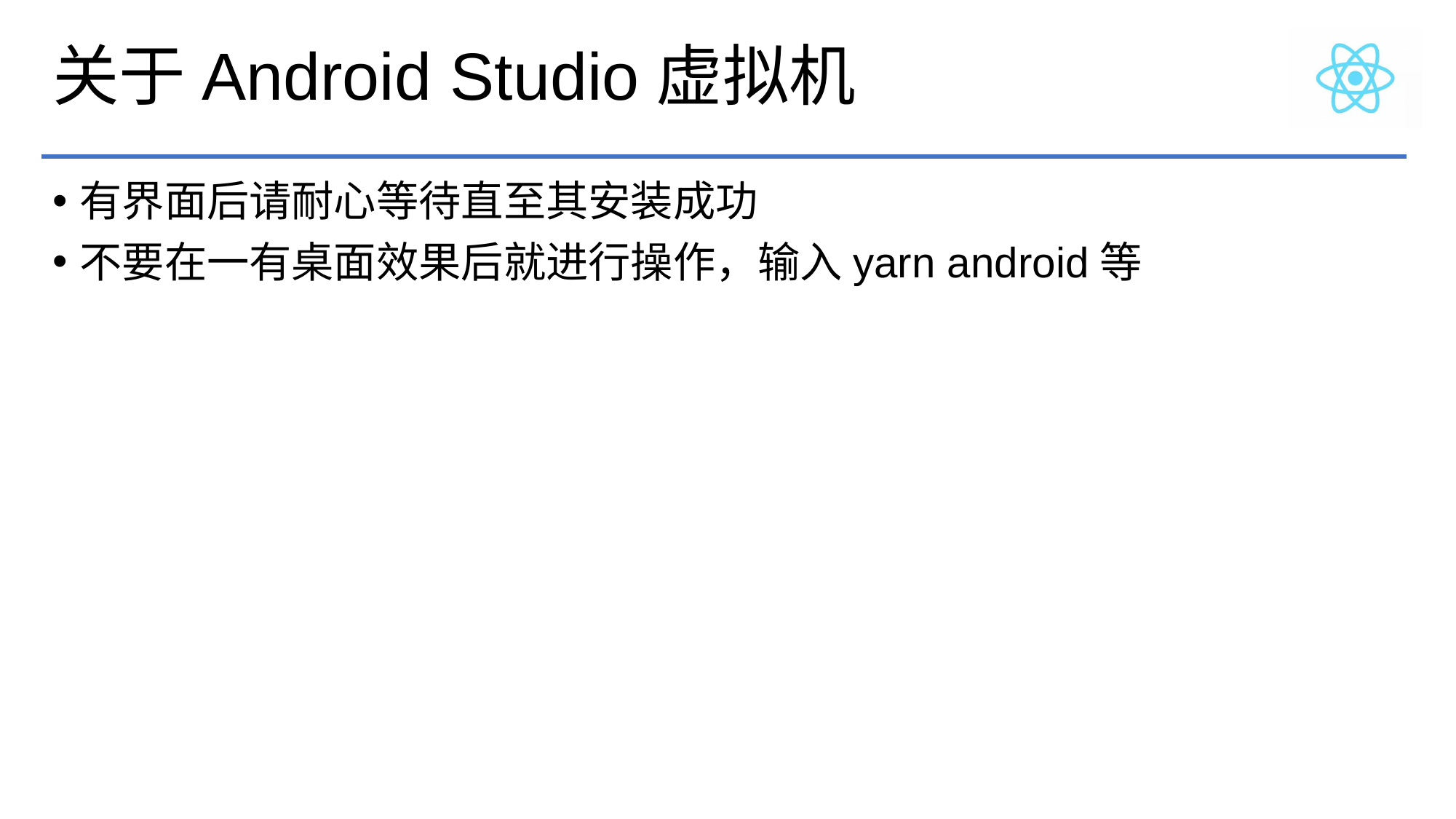

# 关于Android Studio虚拟机
有界面后请耐心等待直至其安装成功
不要在一有桌面效果后就进行操作，输入yarn android等